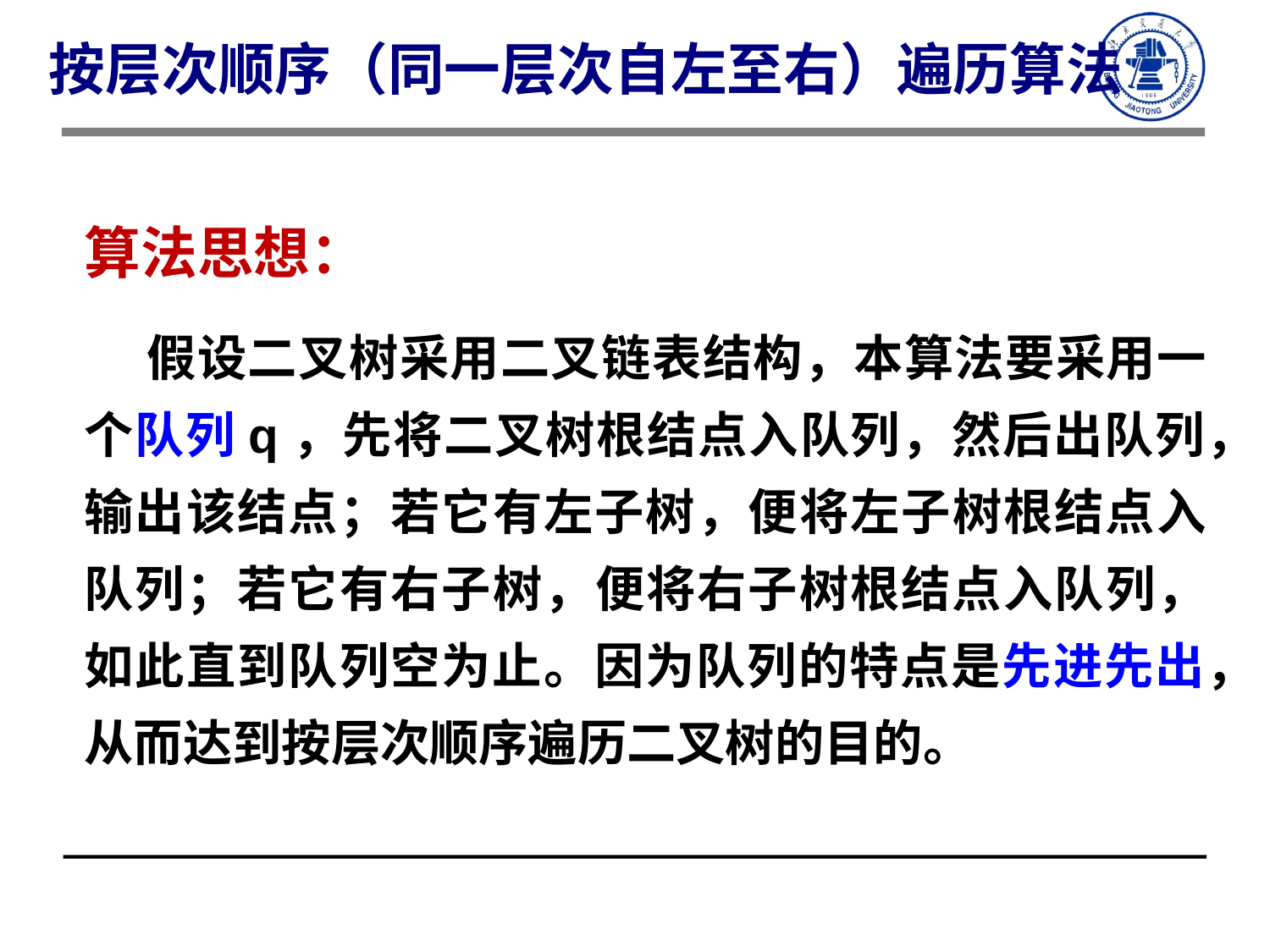

按层次顺序（同一层次自左至右）遍历算法
算法思想：
    假设二叉树采用二叉链表结构，本算法要采用一个队列q，先将二叉树根结点入队列，然后出队列，输出该结点；若它有左子树，便将左子树根结点入队列；若它有右子树，便将右子树根结点入队列，如此直到队列空为止。因为队列的特点是先进先出，从而达到按层次顺序遍历二叉树的目的。